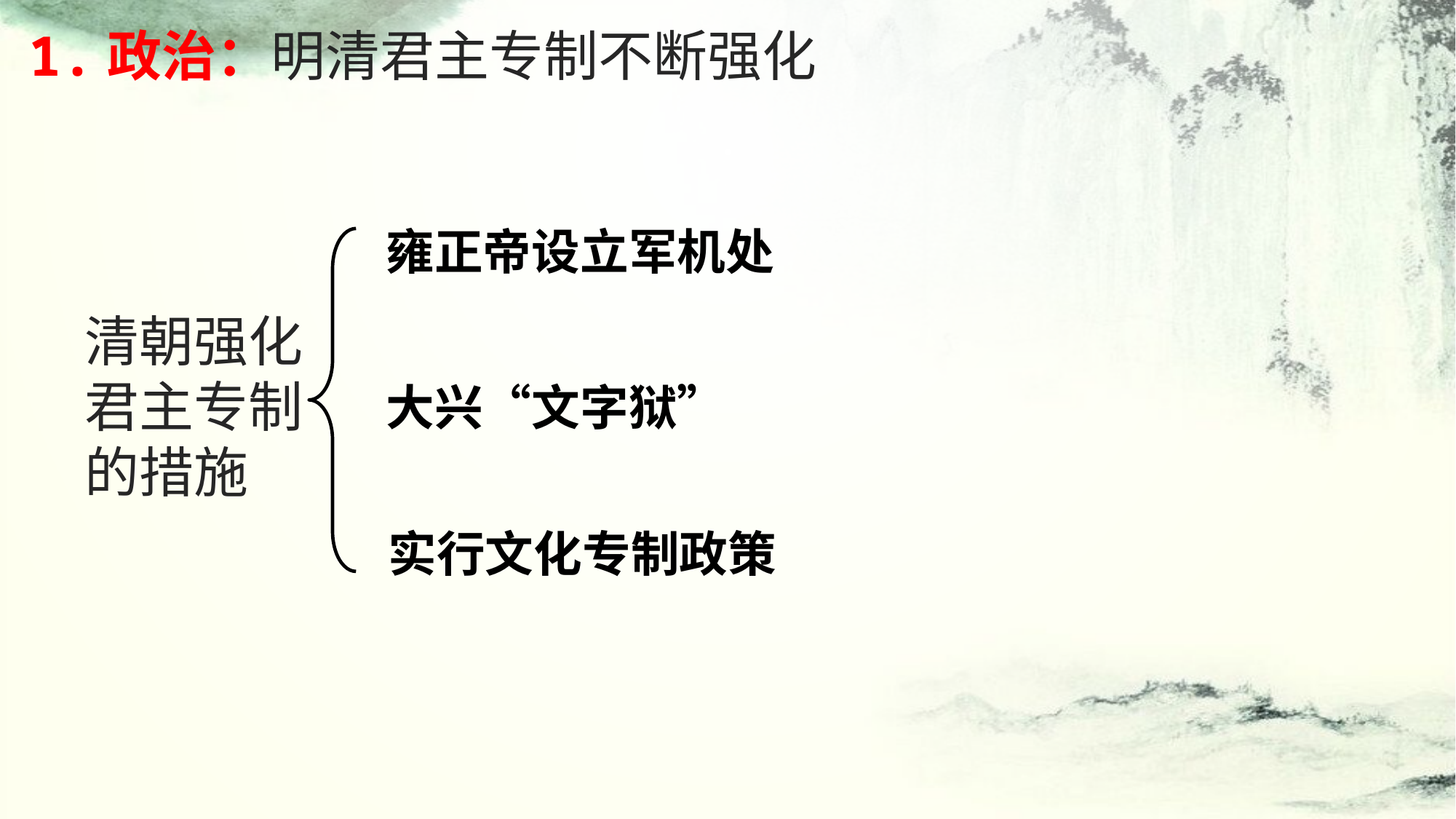

1.政治：明清君主专制不断强化
雍正帝设立军机处

清朝强化君主专制的措施
大兴“文字狱”
实行文化专制政策